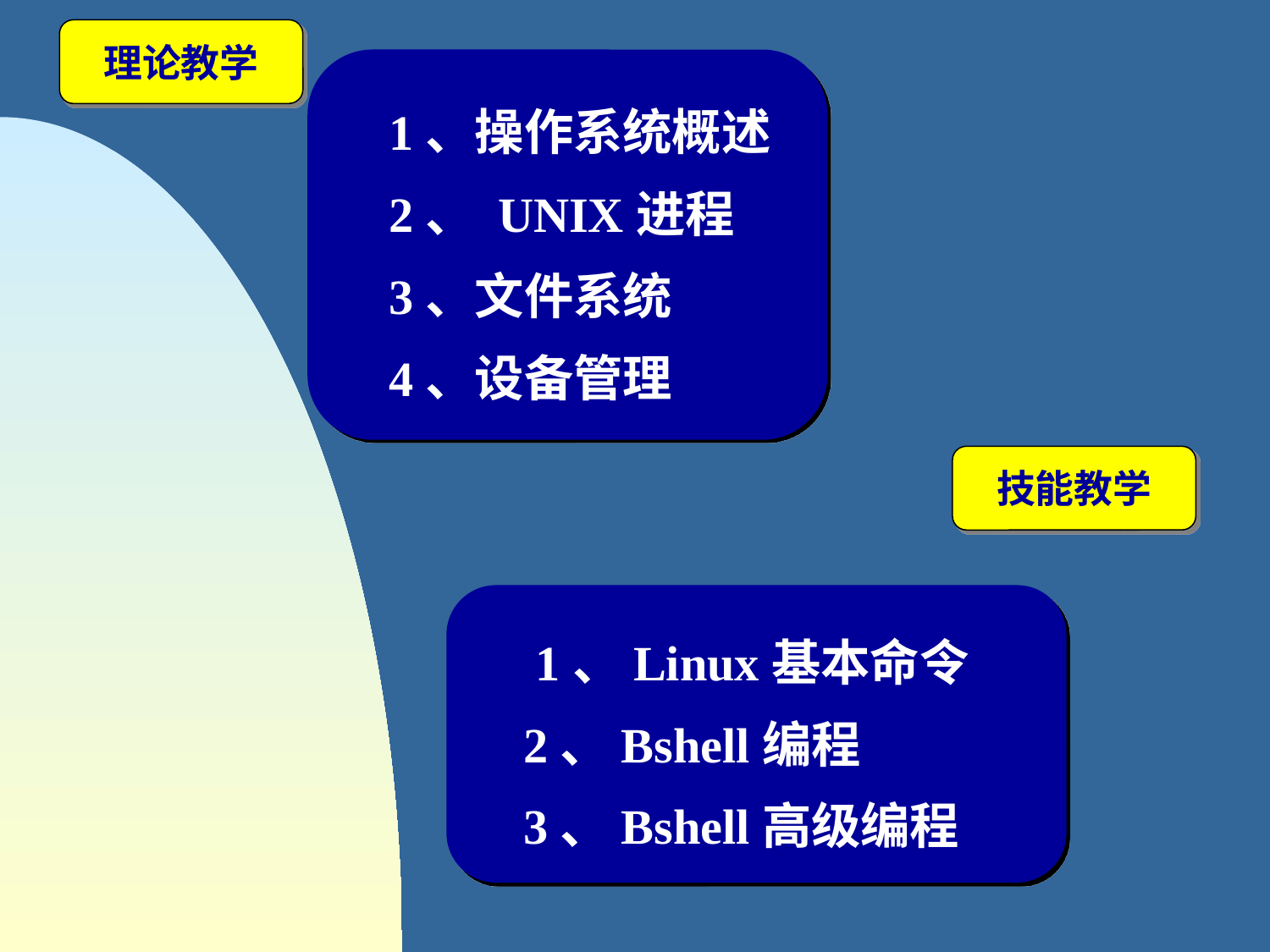

理论教学
1、操作系统概述
2、 UNIX进程
3、文件系统
4、设备管理

技能教学
 1、Linux基本命令
2、Bshell编程
3、Bshell高级编程